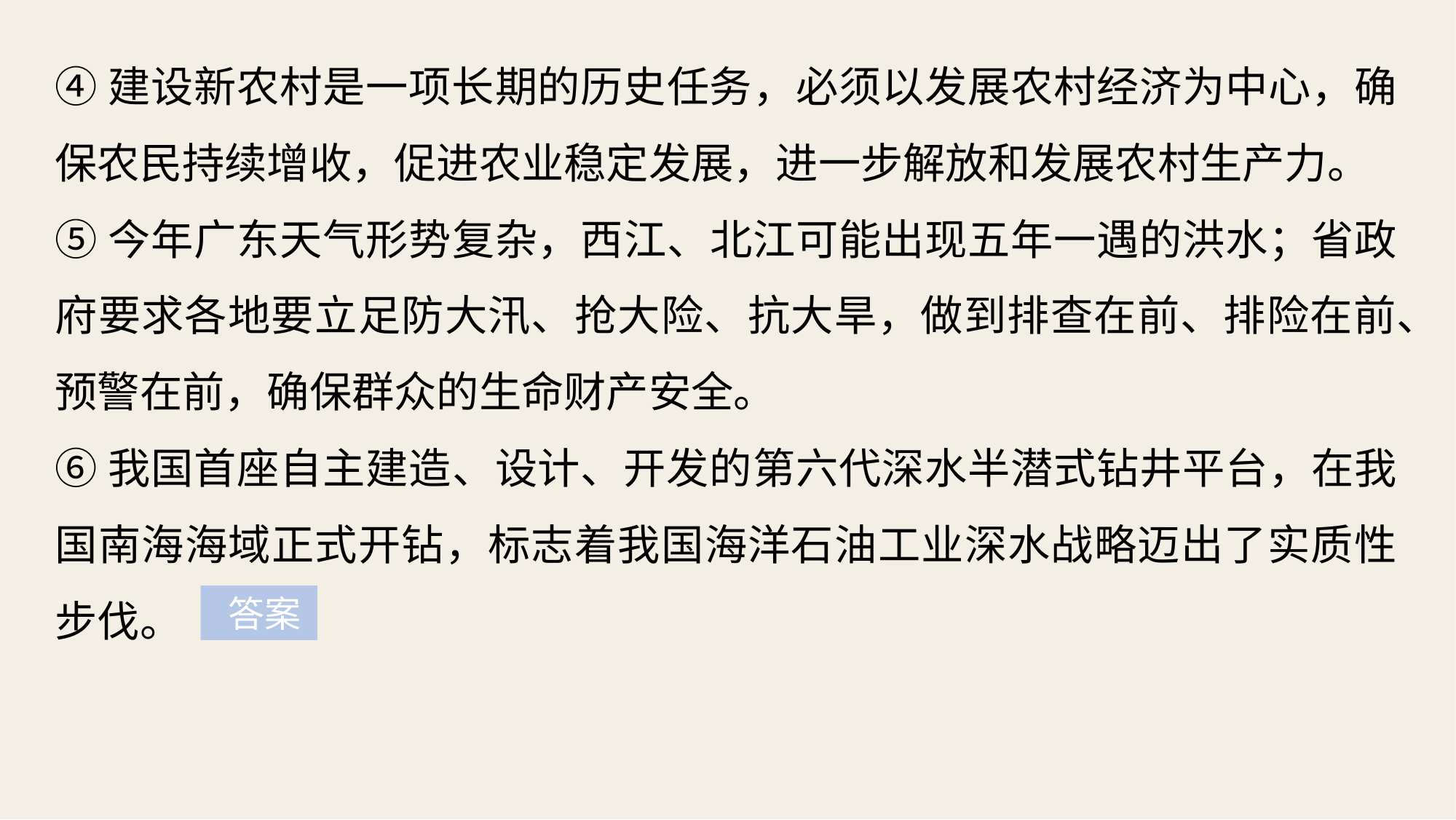

④建设新农村是一项长期的历史任务，必须以发展农村经济为中心，确保农民持续增收，促进农业稳定发展，进一步解放和发展农村生产力。
⑤今年广东天气形势复杂，西江、北江可能出现五年一遇的洪水；省政府要求各地要立足防大汛、抢大险、抗大旱，做到排查在前、排险在前、预警在前，确保群众的生命财产安全。
⑥我国首座自主建造、设计、开发的第六代深水半潜式钻井平台，在我国南海海域正式开钻，标志着我国海洋石油工业深水战略迈出了实质性步伐。
 答案